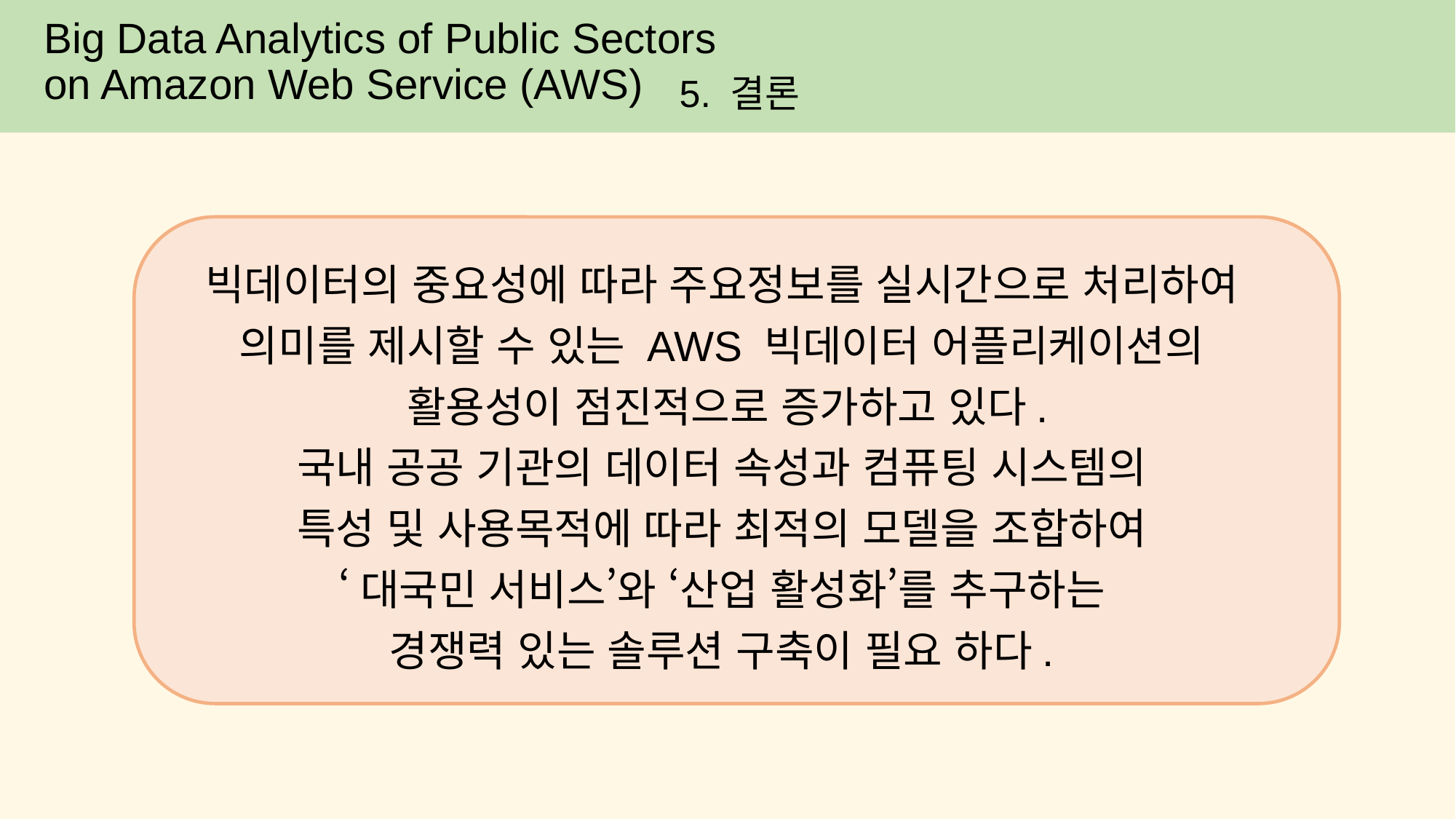

Big Data Analytics of Public Sectors
on Amazon Web Service (AWS)
5. 결론

빅데이터의 중요성에 따라 주요정보를 실시간으로 처리하여
의미를 제시할 수 있는 AWS 빅데이터 어플리케이션의
활용성이 점진적으로 증가하고 있다.
국내 공공 기관의 데이터 속성과 컴퓨팅 시스템의
특성 및 사용목적에 따라 최적의 모델을 조합하여
‘대국민 서비스’와 ‘산업 활성화’를 추구하는
경쟁력 있는 솔루션 구축이 필요 하다.